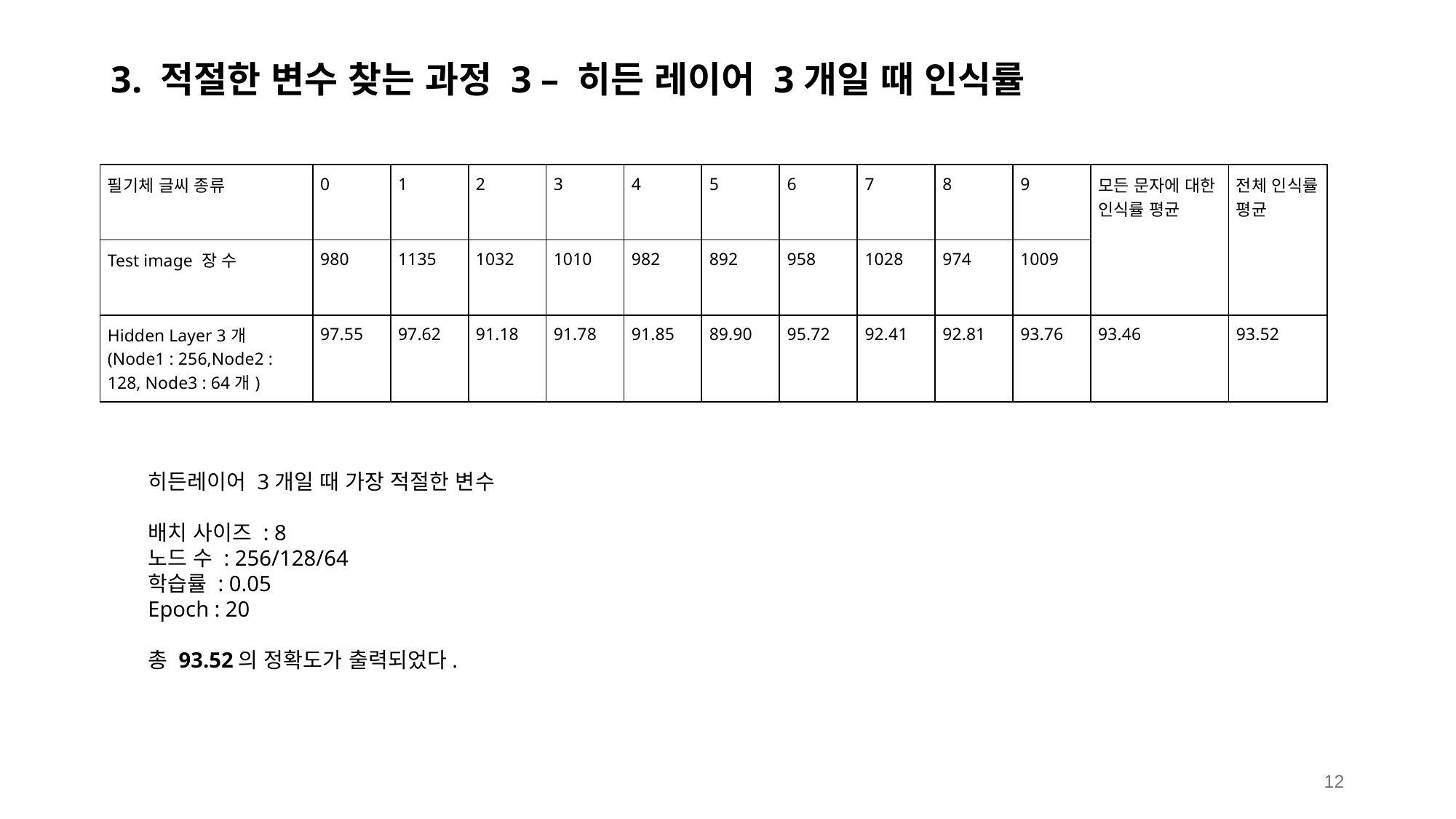

# 3. 적절한 변수 찾는 과정 3 – 히든 레이어 3개일 때 인식률
| 필기체 글씨 종류 | 0 | 1 | 2 | 3 | 4 | 5 | 6 | 7 | 8 | 9 | 모든 문자에 대한 인식률 평균 | 전체 인식률 평균 |
| --- | --- | --- | --- | --- | --- | --- | --- | --- | --- | --- | --- | --- |
| Test image 장 수 | 980 | 1135 | 1032 | 1010 | 982 | 892 | 958 | 1028 | 974 | 1009 |  |  |
| Hidden Layer 3개 (Node1 : 256,Node2 : 128, Node3 : 64개) | 97.55 | 97.62 | 91.18 | 91.78 | 91.85 | 89.90 | 95.72 | 92.41 | 92.81 | 93.76 | 93.46 | 93.52 |
히든레이어 3개일 때 가장 적절한 변수

배치 사이즈 : 8
노드 수 : 256/128/64
학습률 : 0.05
Epoch : 20

총 93.52의 정확도가 출력되었다.
12